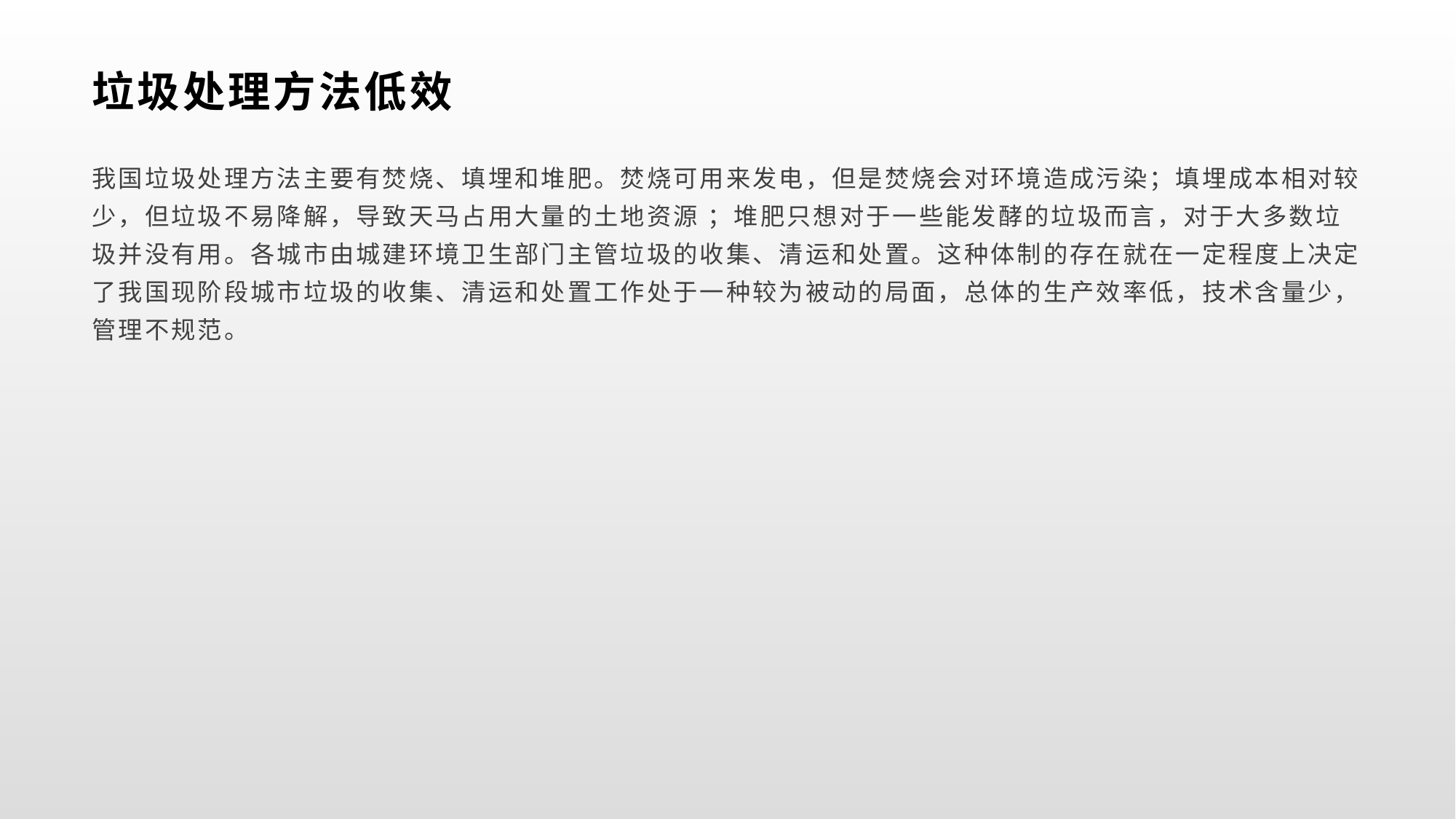

# 垃圾处理方法低效
我国垃圾处理方法主要有焚烧、填埋和堆肥。焚烧可用来发电，但是焚烧会对环境造成污染；填埋成本相对较少，但垃圾不易降解，导致天马占用大量的土地资源 ；堆肥只想对于一些能发酵的垃圾而言，对于大多数垃圾并没有用。各城市由城建环境卫生部门主管垃圾的收集、清运和处置。这种体制的存在就在一定程度上决定了我国现阶段城市垃圾的收集、清运和处置工作处于一种较为被动的局面，总体的生产效率低，技术含量少，管理不规范。